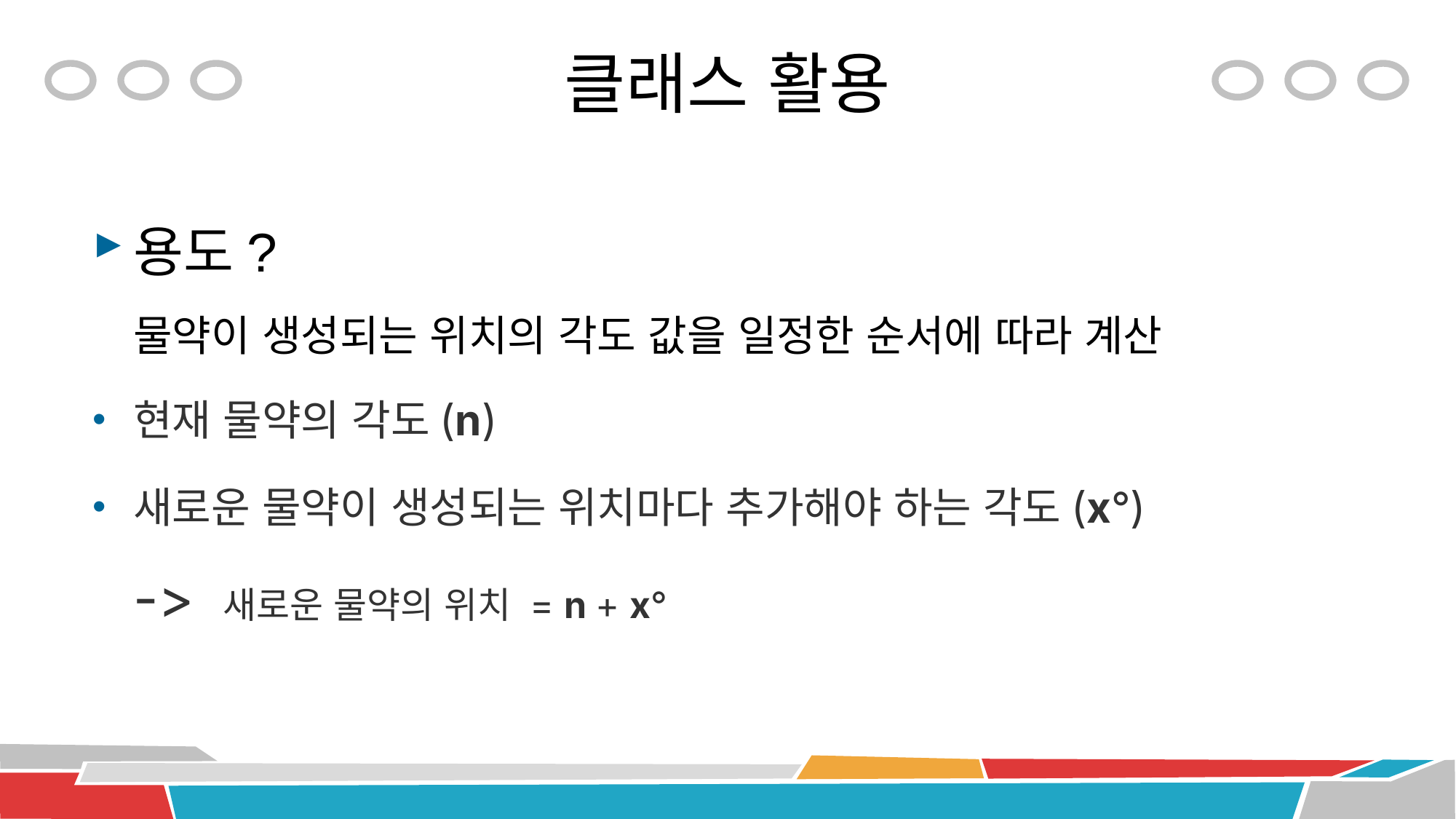

# 클래스 활용
용도?
물약이 생성되는 위치의 각도 값을 일정한 순서에 따라 계산
현재 물약의 각도(n)
새로운 물약이 생성되는 위치마다 추가해야 하는 각도(x°)
-> 새로운 물약의 위치 = n + x°